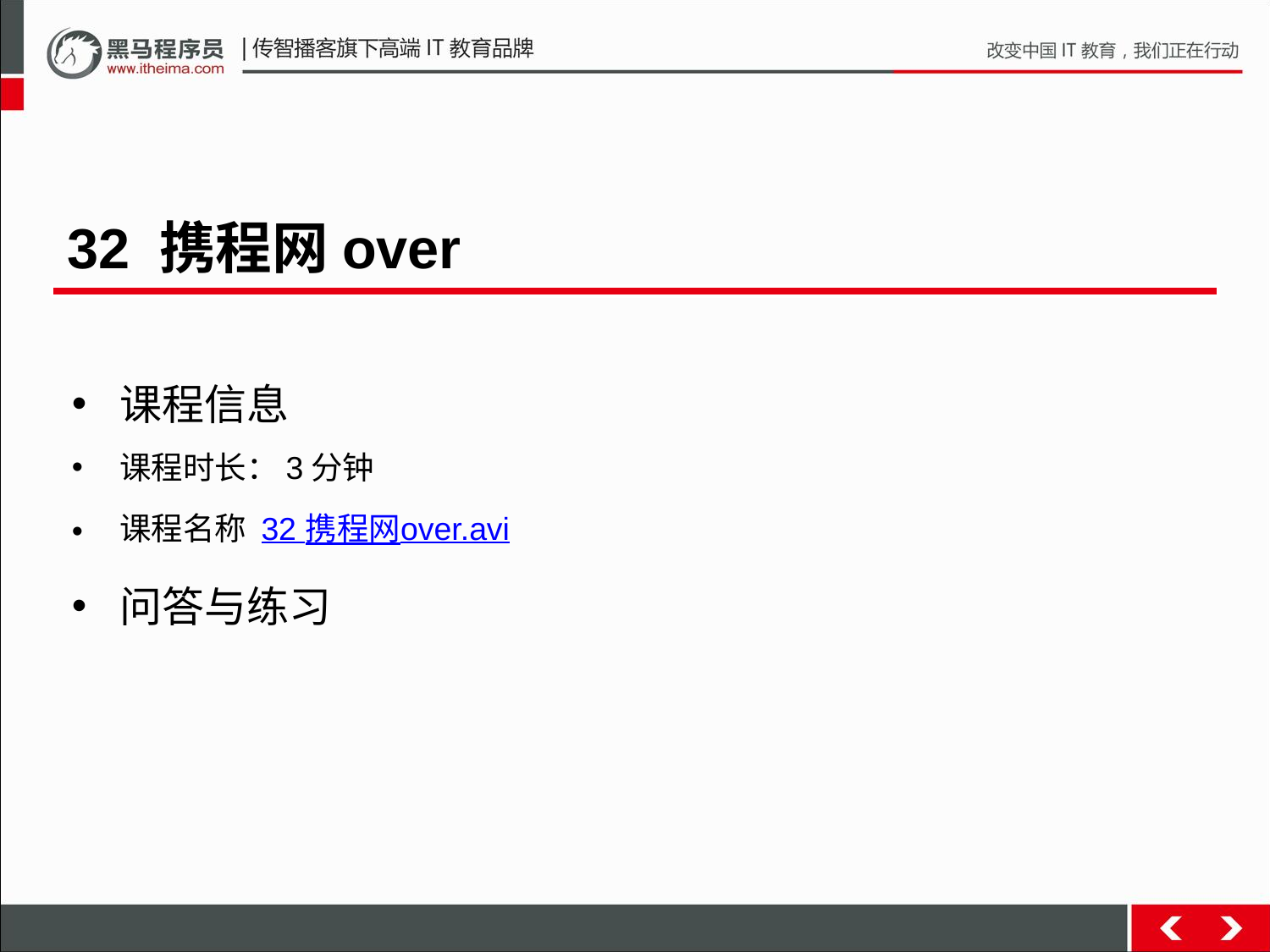

32 携程网over
课程信息
课程时长：3分钟
课程名称 32 携程网over.avi
问答与练习